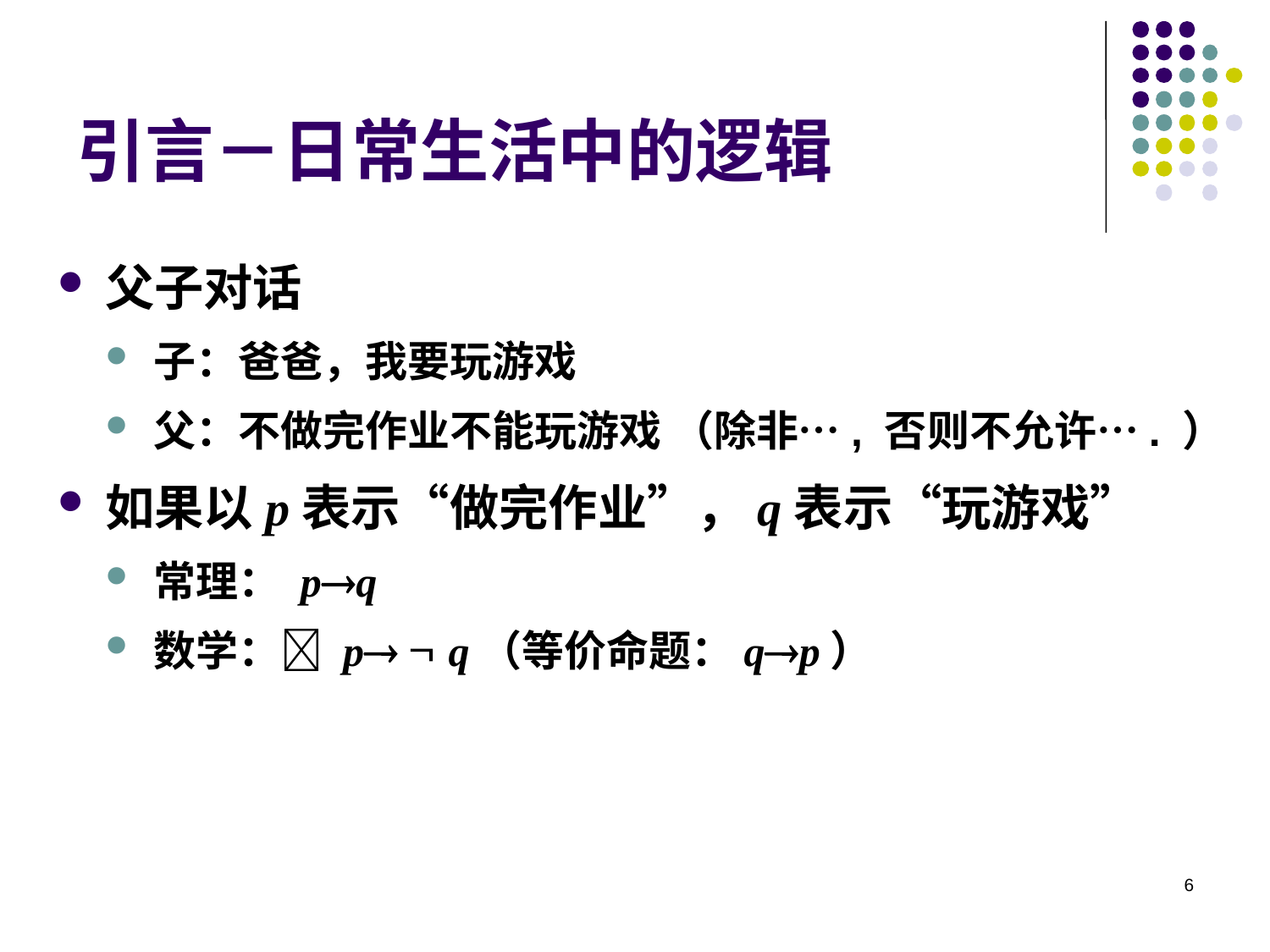

# 引言－日常生活中的逻辑
父子对话
子：爸爸，我要玩游戏
父：不做完作业不能玩游戏 （除非…, 否则不允许…. ）
如果以p表示“做完作业”，q表示“玩游戏”
常理： p→q
数学：¬ p→ ¬ q（等价命题：q→p）
6